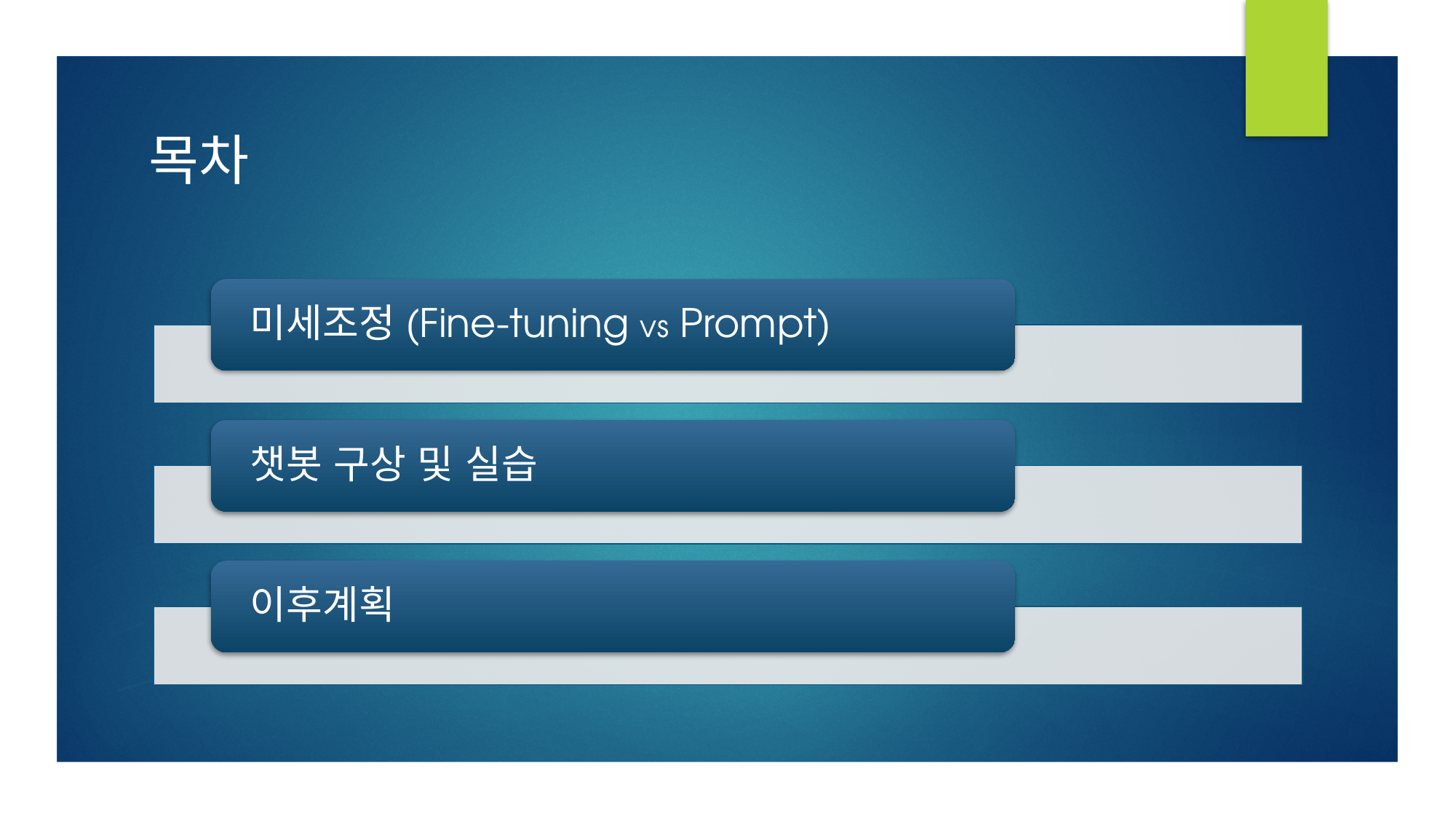

# 목차
미세조정(Fine-tuning vs Prompt)
챗봇 구상 및 실습
이후계획